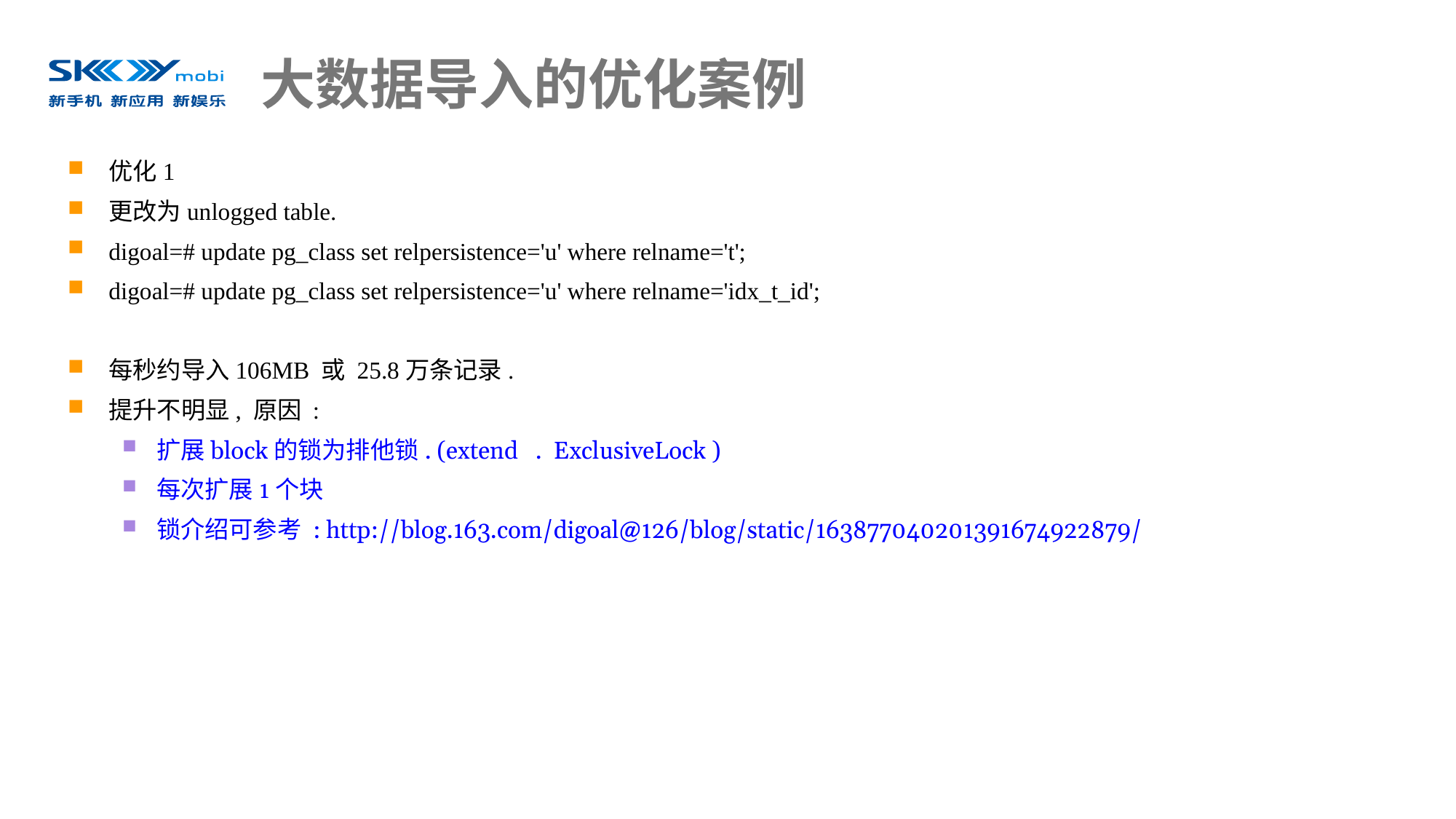

# 大数据导入的优化案例
优化1
更改为unlogged table.
digoal=# update pg_class set relpersistence='u' where relname='t';
digoal=# update pg_class set relpersistence='u' where relname='idx_t_id';

每秒约导入106MB 或 25.8万条记录.
提升不明显, 原因 :
扩展block的锁为排他锁. (extend   .  ExclusiveLock )
每次扩展1个块
锁介绍可参考 : http://blog.163.com/digoal@126/blog/static/163877040201391674922879/